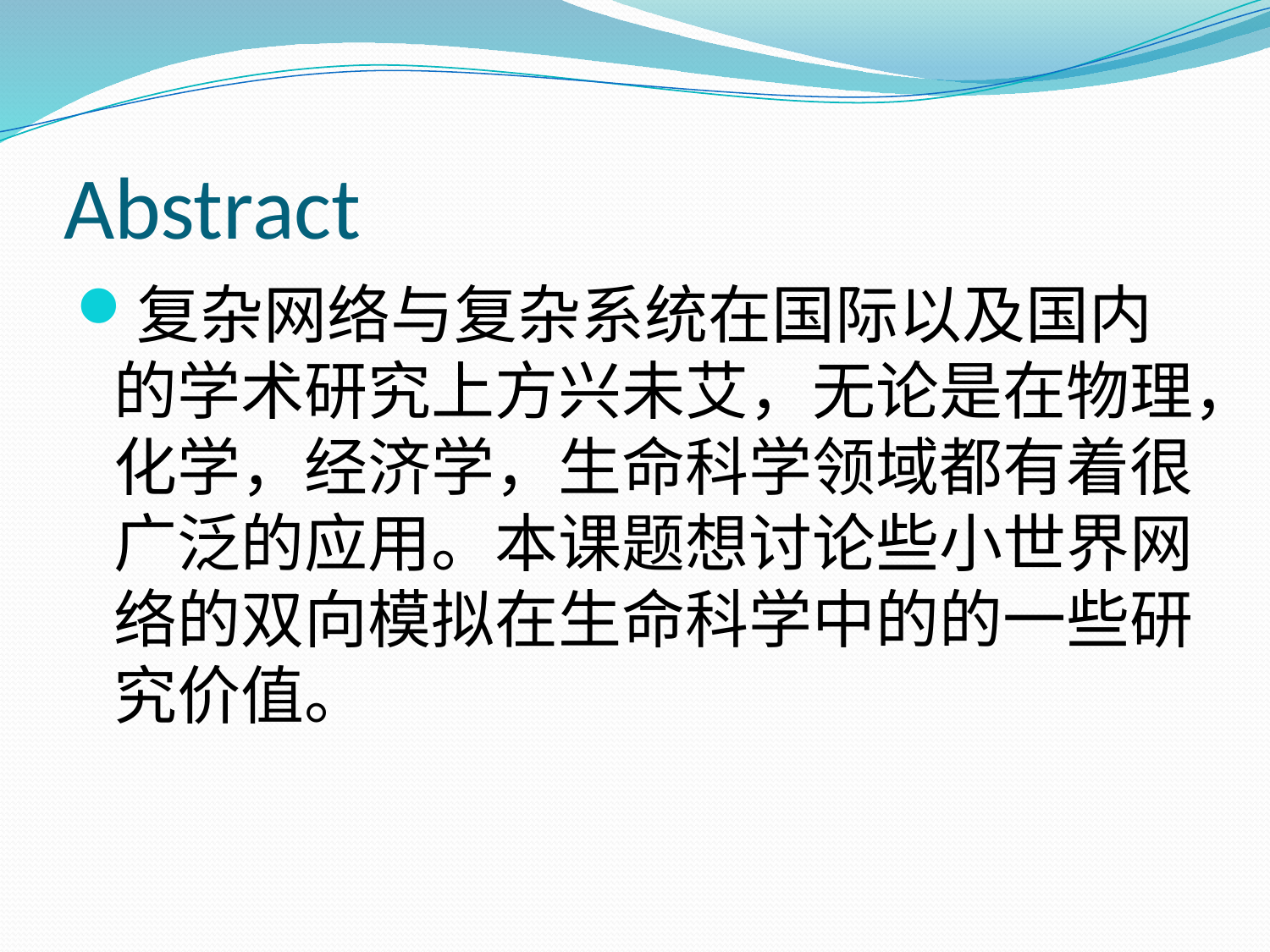

# Abstract
复杂网络与复杂系统在国际以及国内的学术研究上方兴未艾，无论是在物理，化学，经济学，生命科学领域都有着很广泛的应用。本课题想讨论些小世界网络的双向模拟在生命科学中的的一些研究价值。